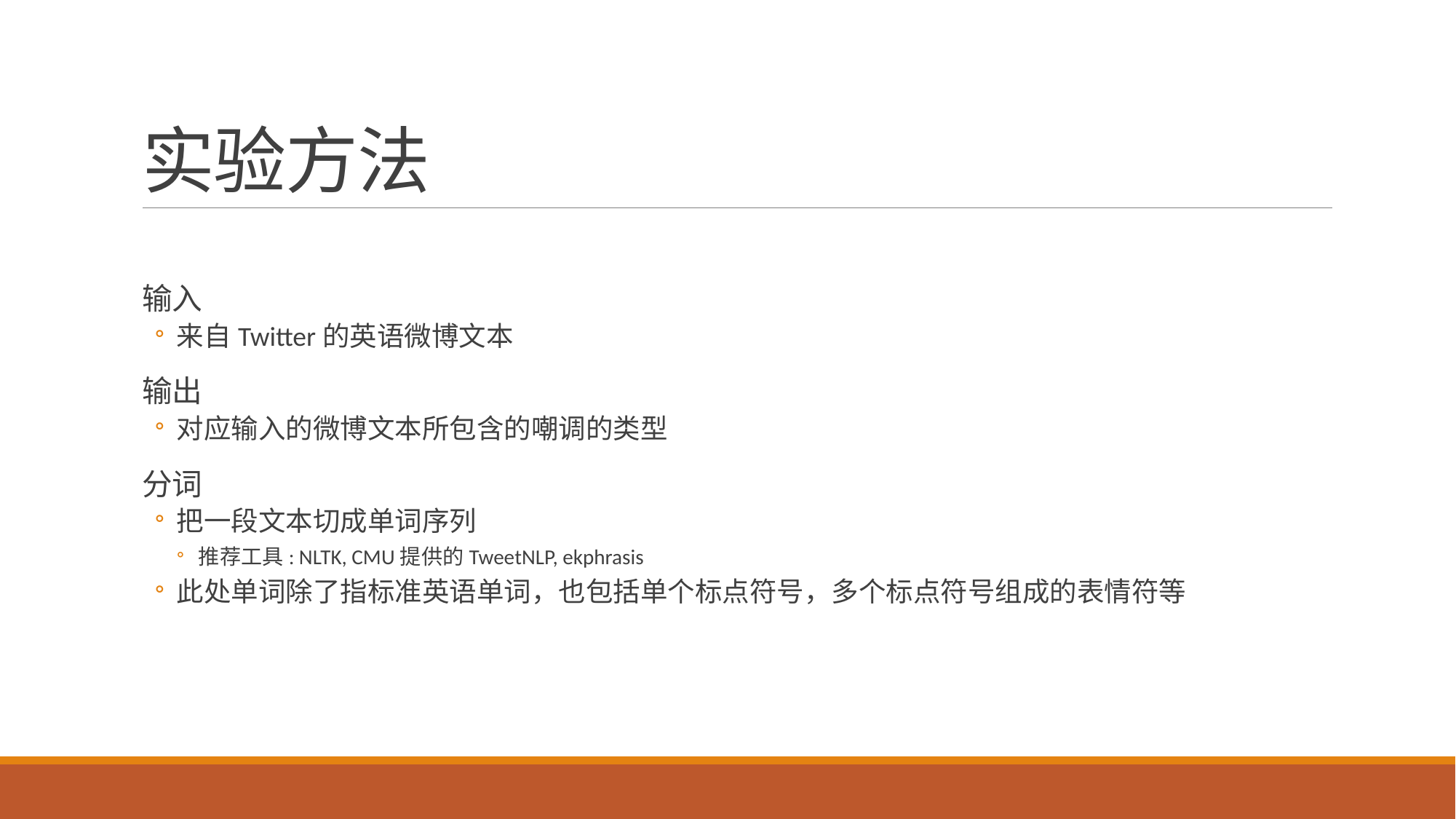

# 实验方法

输入
来自Twitter的英语微博文本
输出
对应输入的微博文本所包含的嘲调的类型
分词
把一段文本切成单词序列
推荐工具: NLTK, CMU提供的TweetNLP, ekphrasis
此处单词除了指标准英语单词，也包括单个标点符号，多个标点符号组成的表情符等